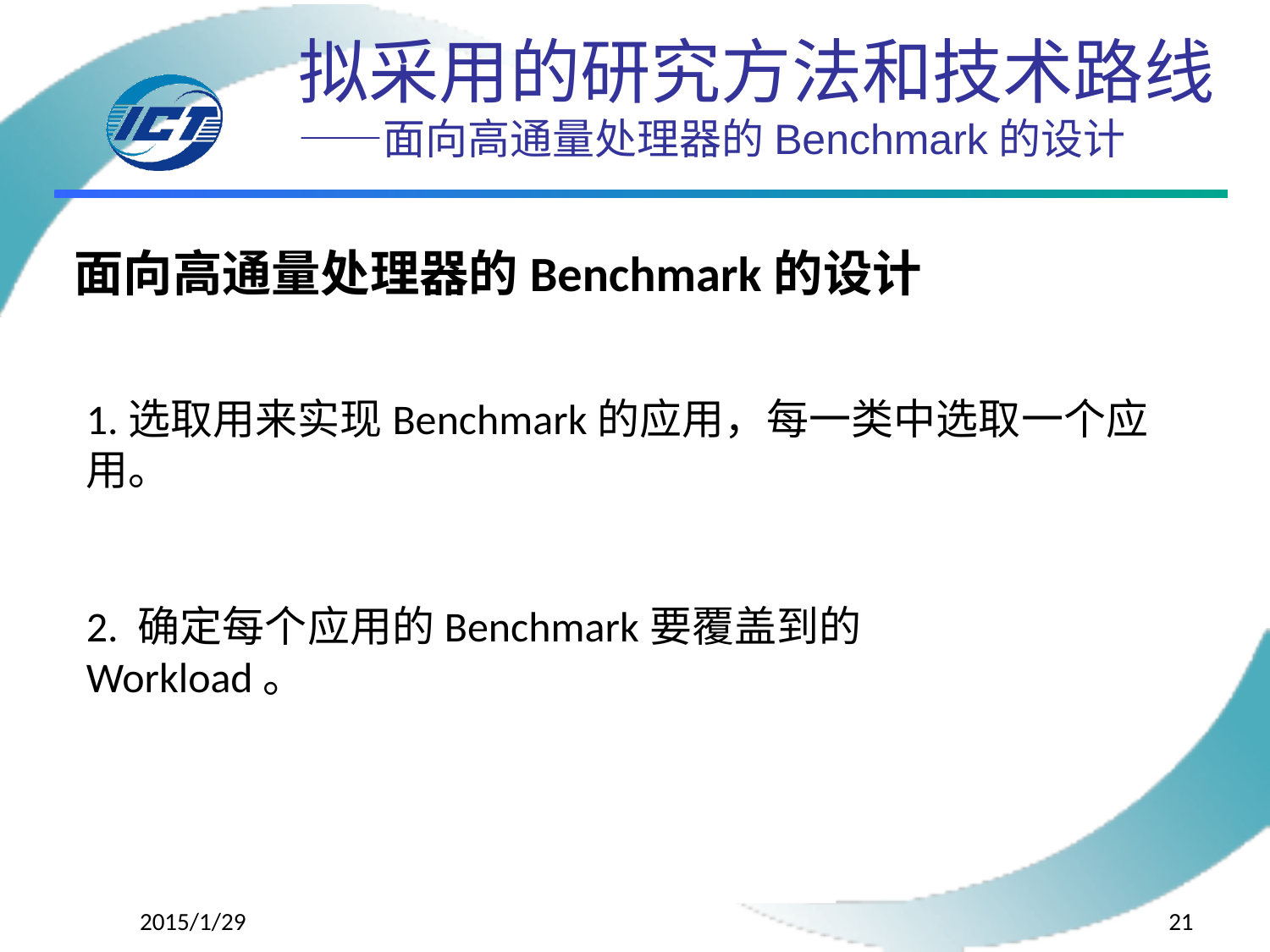

# 拟采用的研究方法和技术路线 ——面向高通量处理器的Benchmark的设计
面向高通量处理器的Benchmark的设计
1.选取用来实现Benchmark的应用，每一类中选取一个应用。
2. 确定每个应用的Benchmark要覆盖到的Workload。
2015/1/29
21